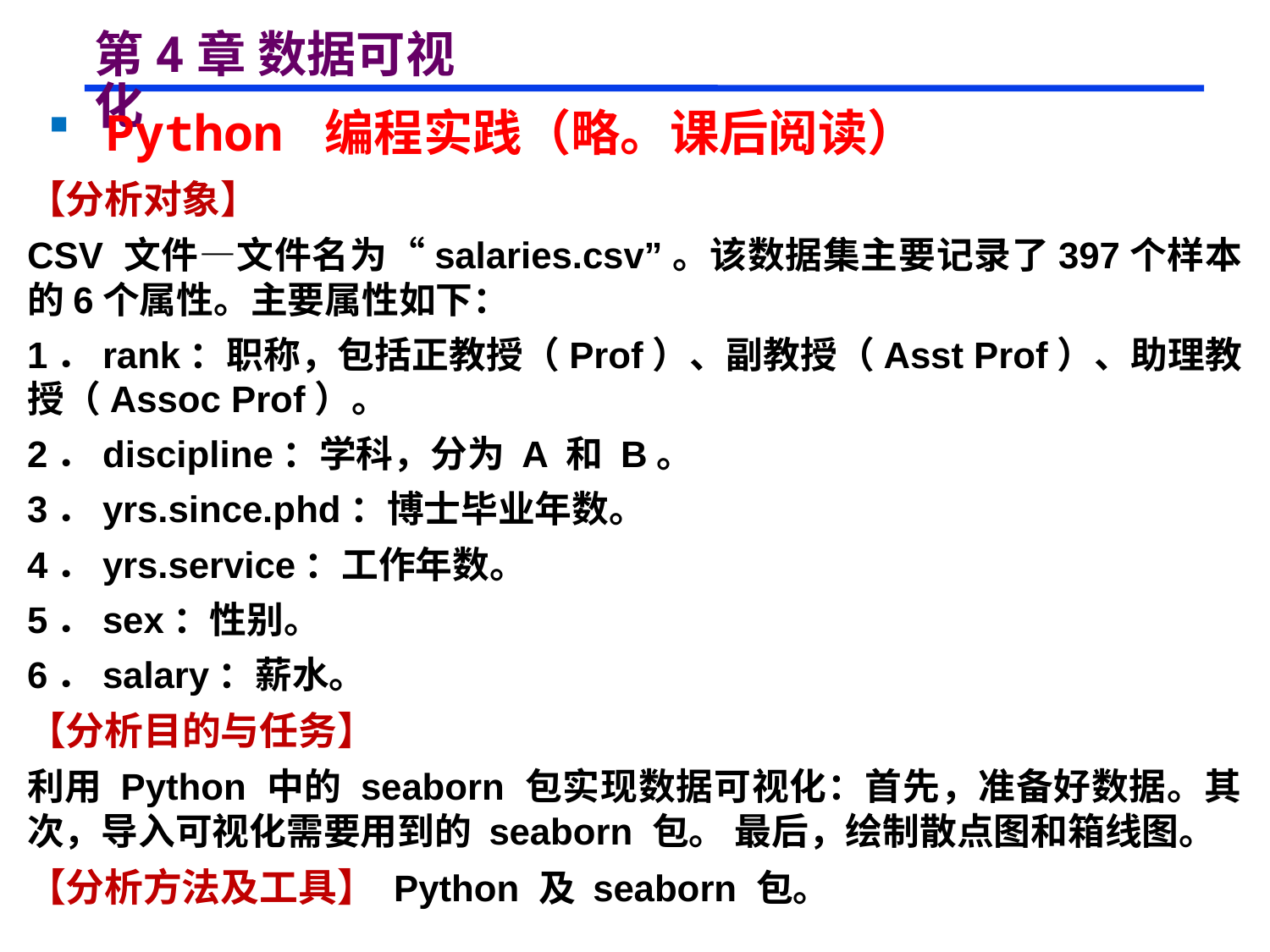

# 第4章 数据可视化
 Python 编程实践（略。课后阅读）
【分析对象】
CSV 文件—文件名为“salaries.csv”。该数据集主要记录了397个样本的6个属性。主要属性如下：
1．rank：职称，包括正教授（Prof）、副教授（Asst Prof）、助理教授（Assoc Prof）。
2．discipline：学科，分为 A 和 B。
3．yrs.since.phd：博士毕业年数。
4．yrs.service：工作年数。
5．sex：性别。
6．salary：薪水。
【分析目的与任务】
利用 Python 中的 seaborn 包实现数据可视化：首先，准备好数据。其次，导入可视化需要用到的 seaborn 包。 最后，绘制散点图和箱线图。
【分析方法及工具】 Python 及 seaborn 包。